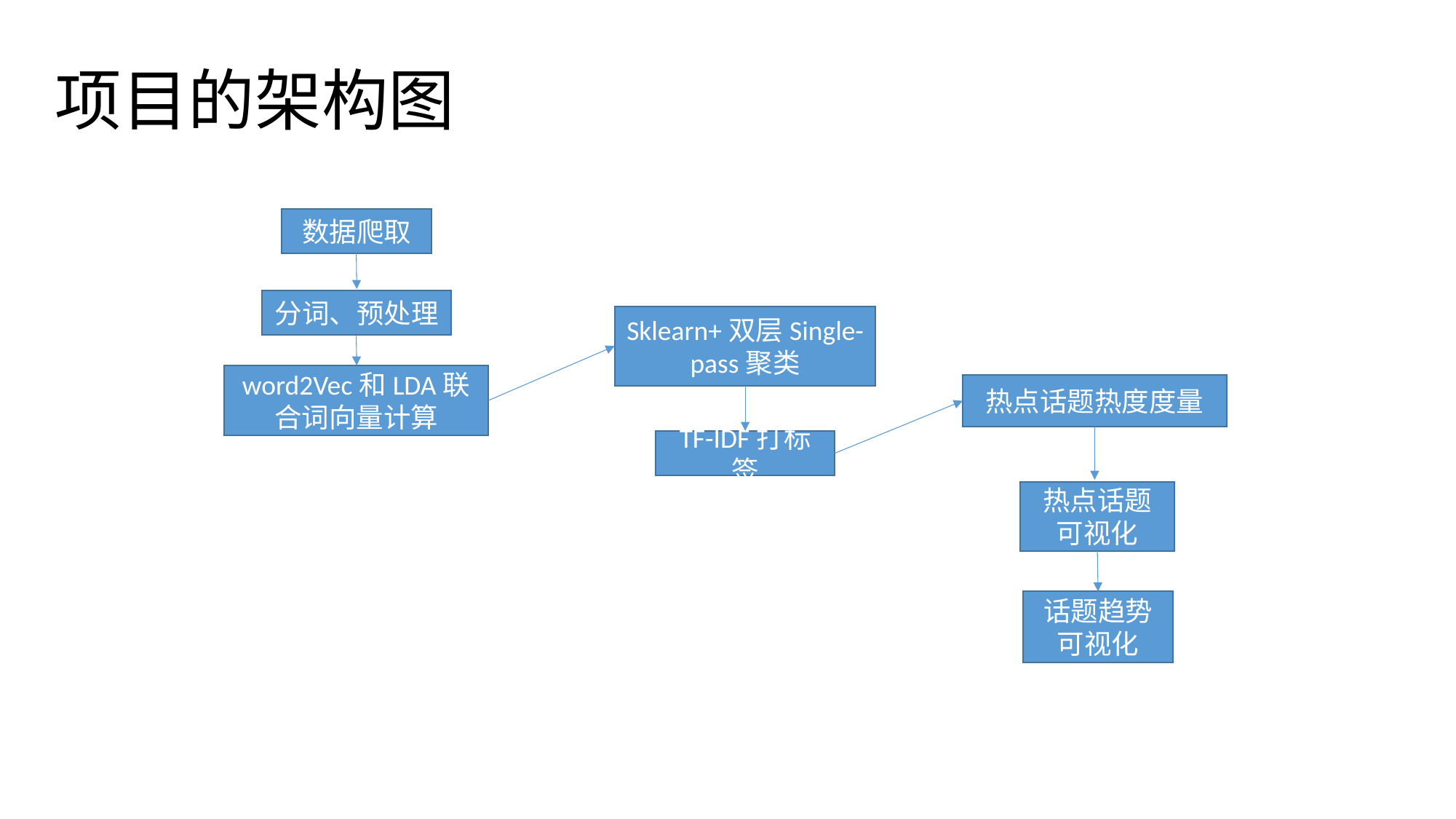

# 项目的架构图
数据爬取
分词、预处理
Sklearn+双层Single-pass聚类
word2Vec和LDA联合词向量计算
热点话题热度度量
TF-IDF打标签
热点话题可视化
话题趋势可视化